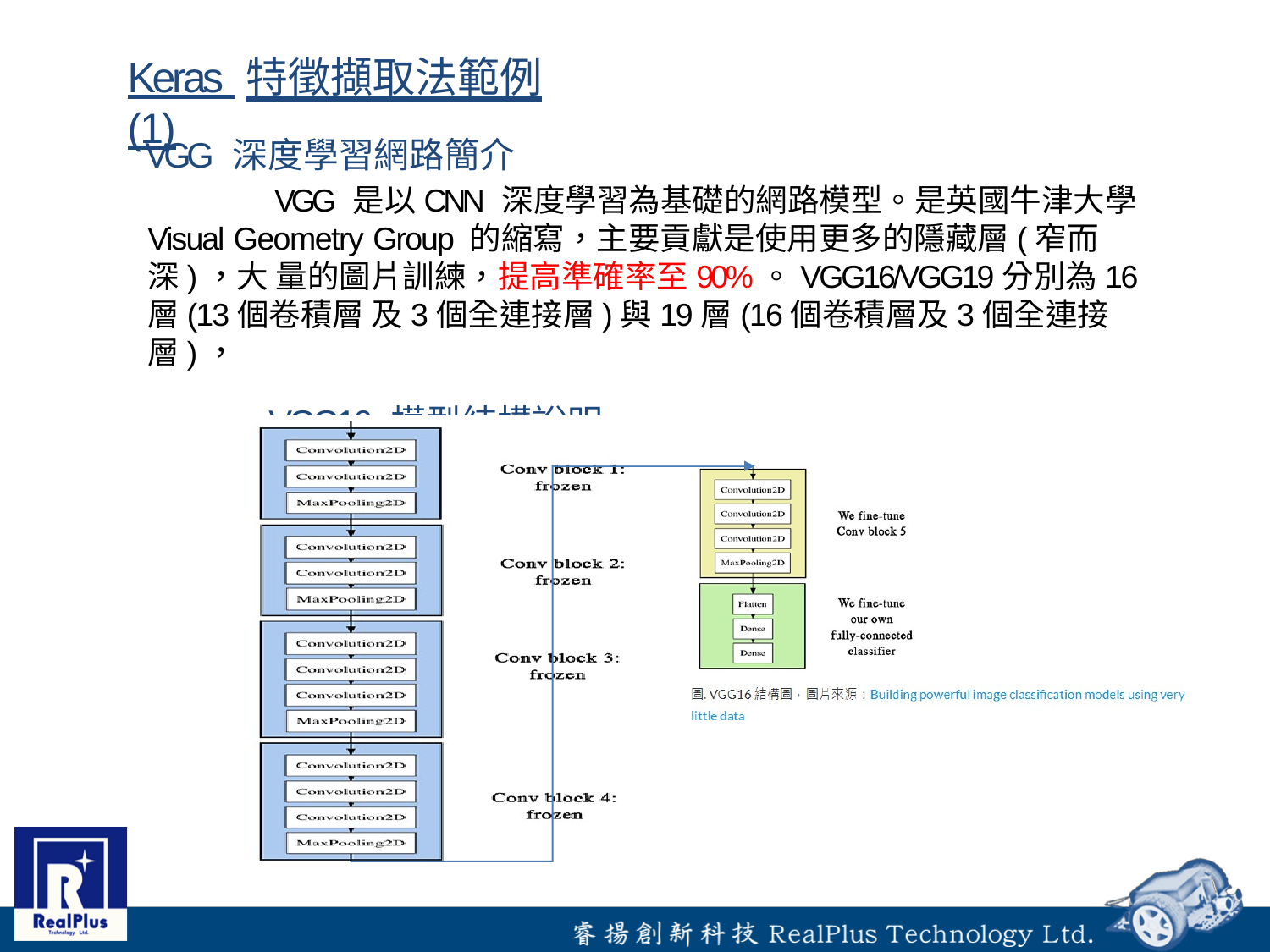

# Keras 特徵擷取法範例(1)
VGG 深度學習網路簡介
VGG 是以CNN 深度學習為基礎的網路模型。是英國牛津大學 Visual Geometry Group 的縮寫，主要貢獻是使用更多的隱藏層(窄而深)，大 量的圖片訓練，提高準確率至90%。VGG16/VGG19分別為16層(13個卷積層 及3個全連接層)與19層(16個卷積層及3個全連接層)，
VGG16 模型結構說明